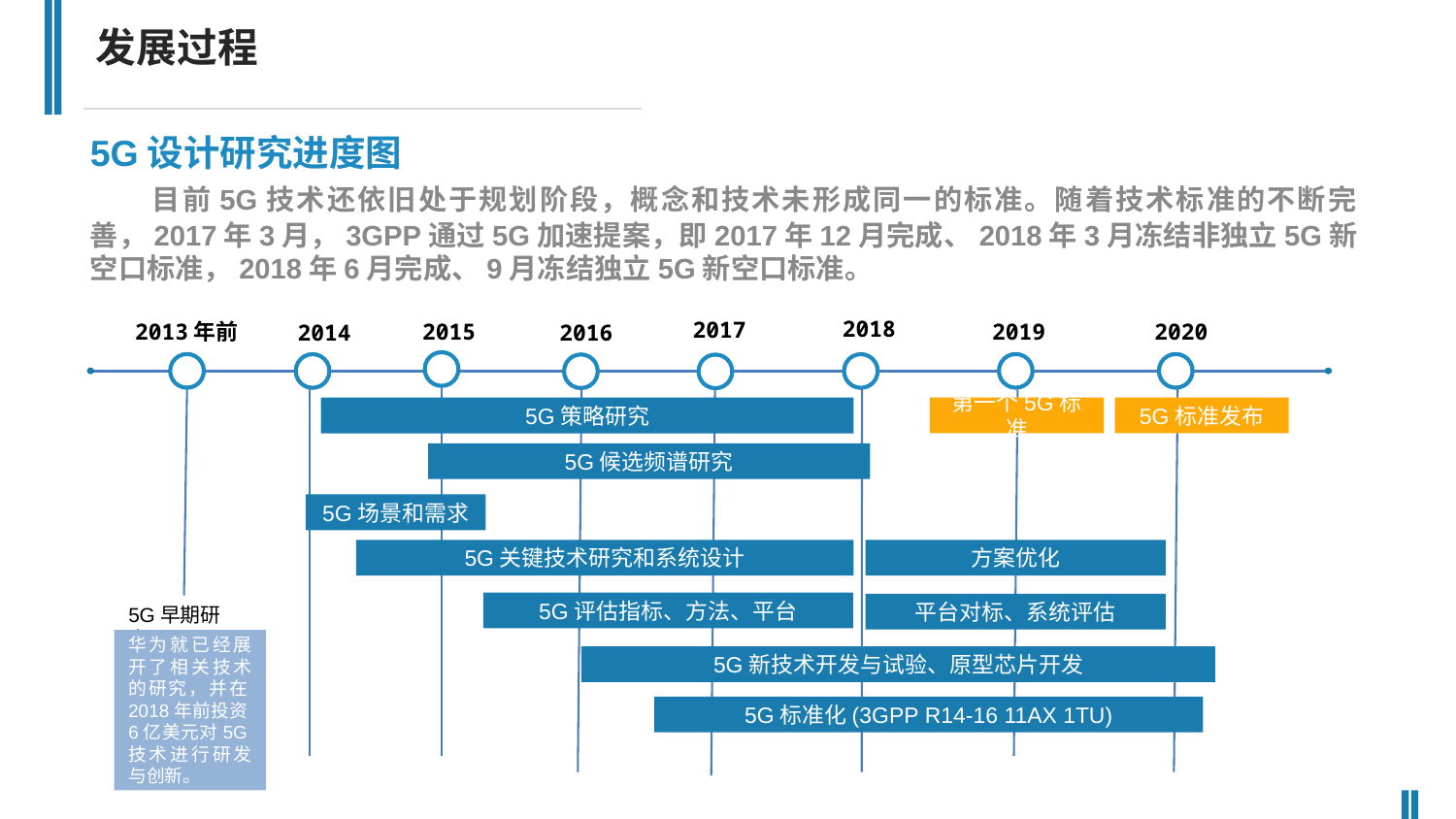

发展过程
5G设计研究进度图
     目前5G技术还依旧处于规划阶段，概念和技术未形成同一的标准。随着技术标准的不断完善，2017年3月，3GPP通过5G加速提案，即2017年12月完成、2018年3月冻结非独立5G新空口标准，2018年6月完成、9月冻结独立5G新空口标准。
2018
2017
2019
2020
2013年前
2015
2014
2016

第一个5G标准
5G标准发布
5G策略研究
5G候选频谱研究
5G场景和需求
5G关键技术研究和系统设计
方案优化
5G评估指标、方法、平台
平台对标、系统评估
5G早期研究
华为就已经展开了相关技术的研究，并在2018年前投资6亿美元对5G技术进行研发与创新。
5G新技术开发与试验、原型芯片开发
5G标准化(3GPP R14-16 11AX 1TU)